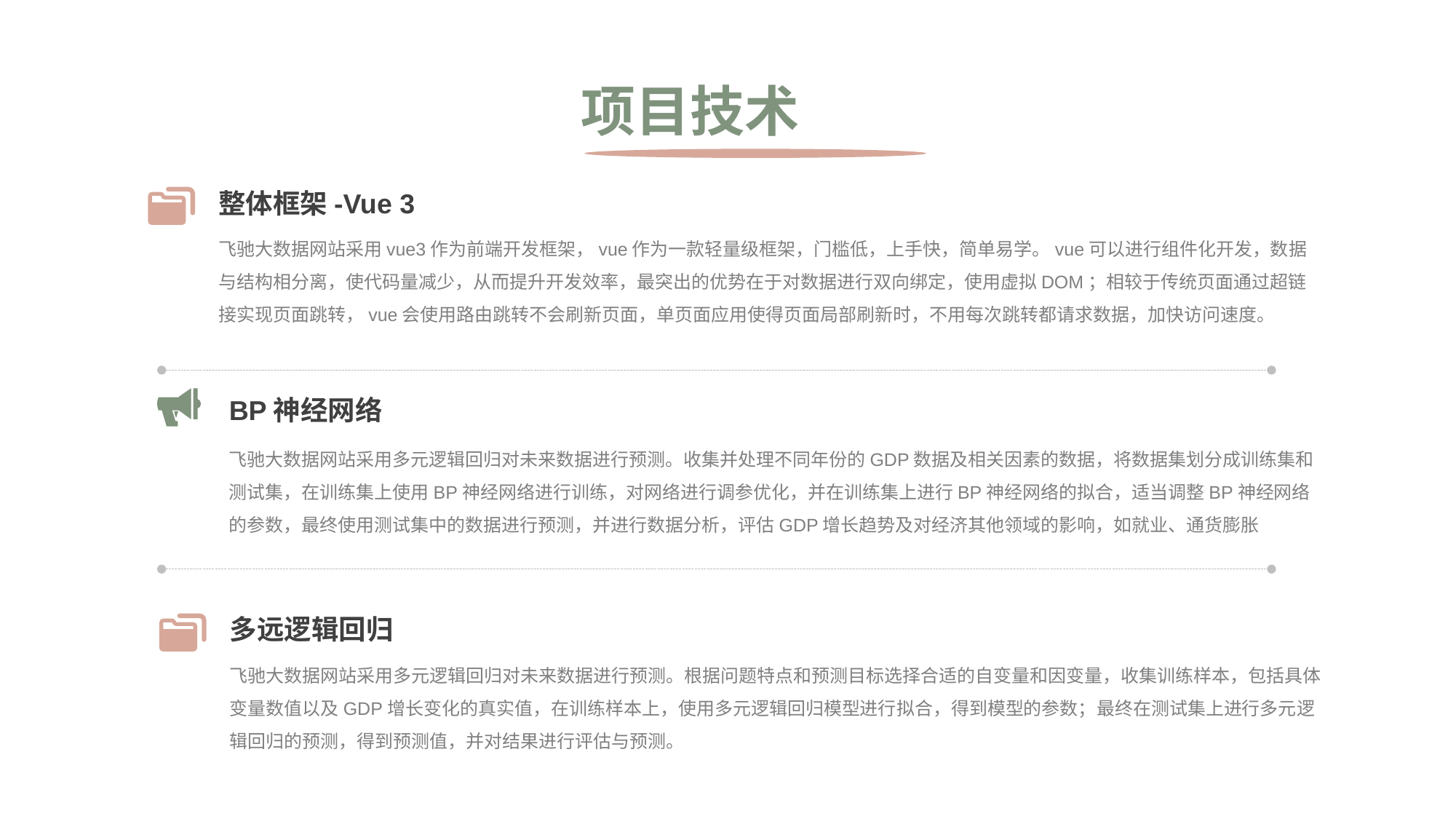

项目技术

整体框架-Vue 3
飞驰大数据网站采用vue3作为前端开发框架，vue作为一款轻量级框架，门槛低，上手快，简单易学。vue可以进行组件化开发，数据与结构相分离，使代码量减少，从而提升开发效率，最突出的优势在于对数据进行双向绑定，使用虚拟DOM；相较于传统页面通过超链接实现页面跳转，vue会使用路由跳转不会刷新页面，单页面应用使得页面局部刷新时，不用每次跳转都请求数据，加快访问速度。

BP神经网络
飞驰大数据网站采用多元逻辑回归对未来数据进行预测。收集并处理不同年份的GDP数据及相关因素的数据，将数据集划分成训练集和测试集，在训练集上使用BP神经网络进行训练，对网络进行调参优化，并在训练集上进行BP神经网络的拟合，适当调整BP神经网络的参数，最终使用测试集中的数据进行预测，并进行数据分析，评估GDP增长趋势及对经济其他领域的影响，如就业、通货膨胀

多远逻辑回归
飞驰大数据网站采用多元逻辑回归对未来数据进行预测。根据问题特点和预测目标选择合适的自变量和因变量，收集训练样本，包括具体变量数值以及GDP增长变化的真实值，在训练样本上，使用多元逻辑回归模型进行拟合，得到模型的参数；最终在测试集上进行多元逻辑回归的预测，得到预测值，并对结果进行评估与预测。